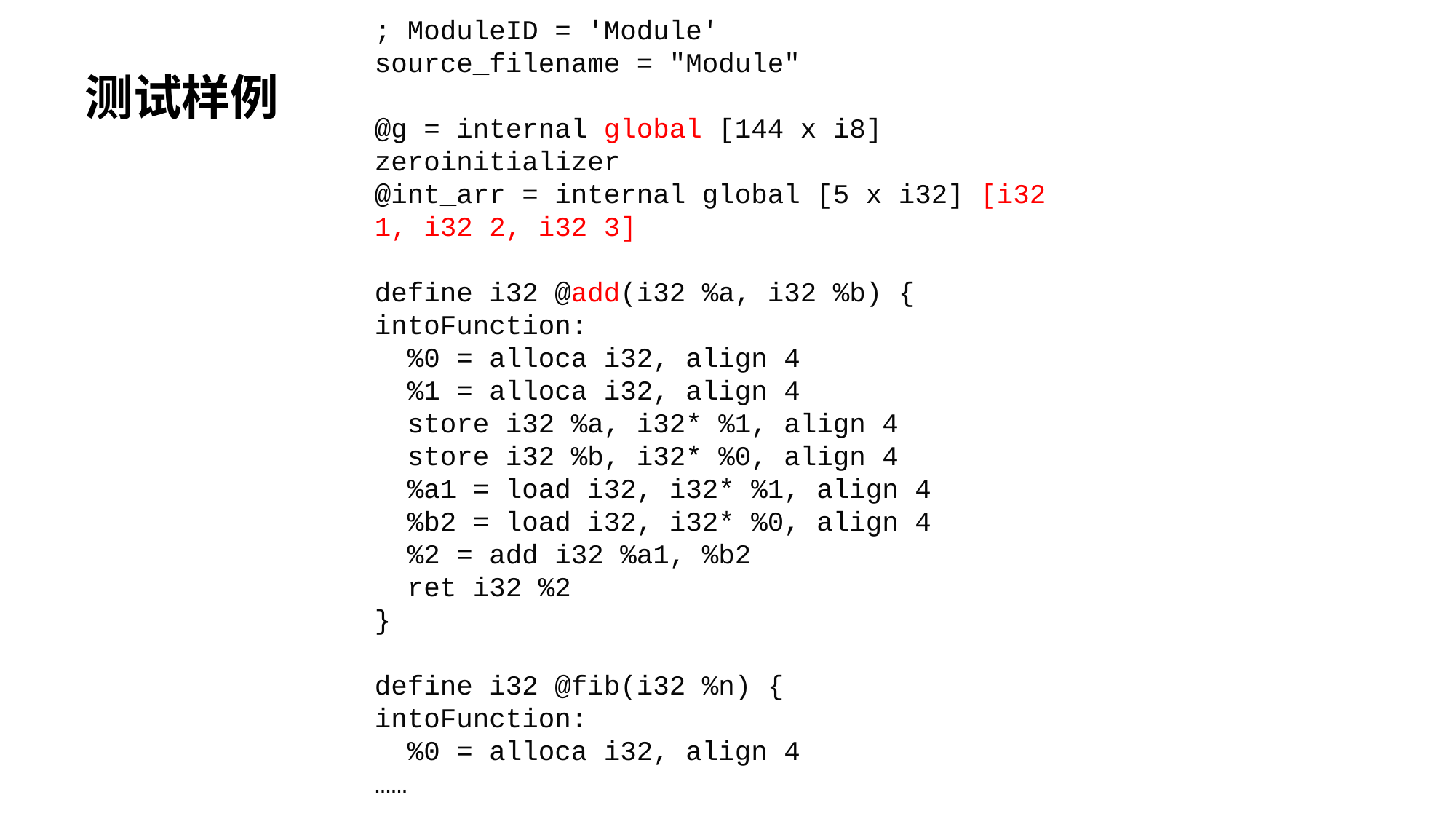

; ModuleID = 'Module'
source_filename = "Module"
@g = internal global [144 x i8] zeroinitializer
@int_arr = internal global [5 x i32] [i32 1, i32 2, i32 3]
define i32 @add(i32 %a, i32 %b) {
intoFunction:
  %0 = alloca i32, align 4
  %1 = alloca i32, align 4
  store i32 %a, i32* %1, align 4
  store i32 %b, i32* %0, align 4
  %a1 = load i32, i32* %1, align 4
  %b2 = load i32, i32* %0, align 4
  %2 = add i32 %a1, %b2
  ret i32 %2
}
define i32 @fib(i32 %n) {
intoFunction:
  %0 = alloca i32, align 4
……
测试样例